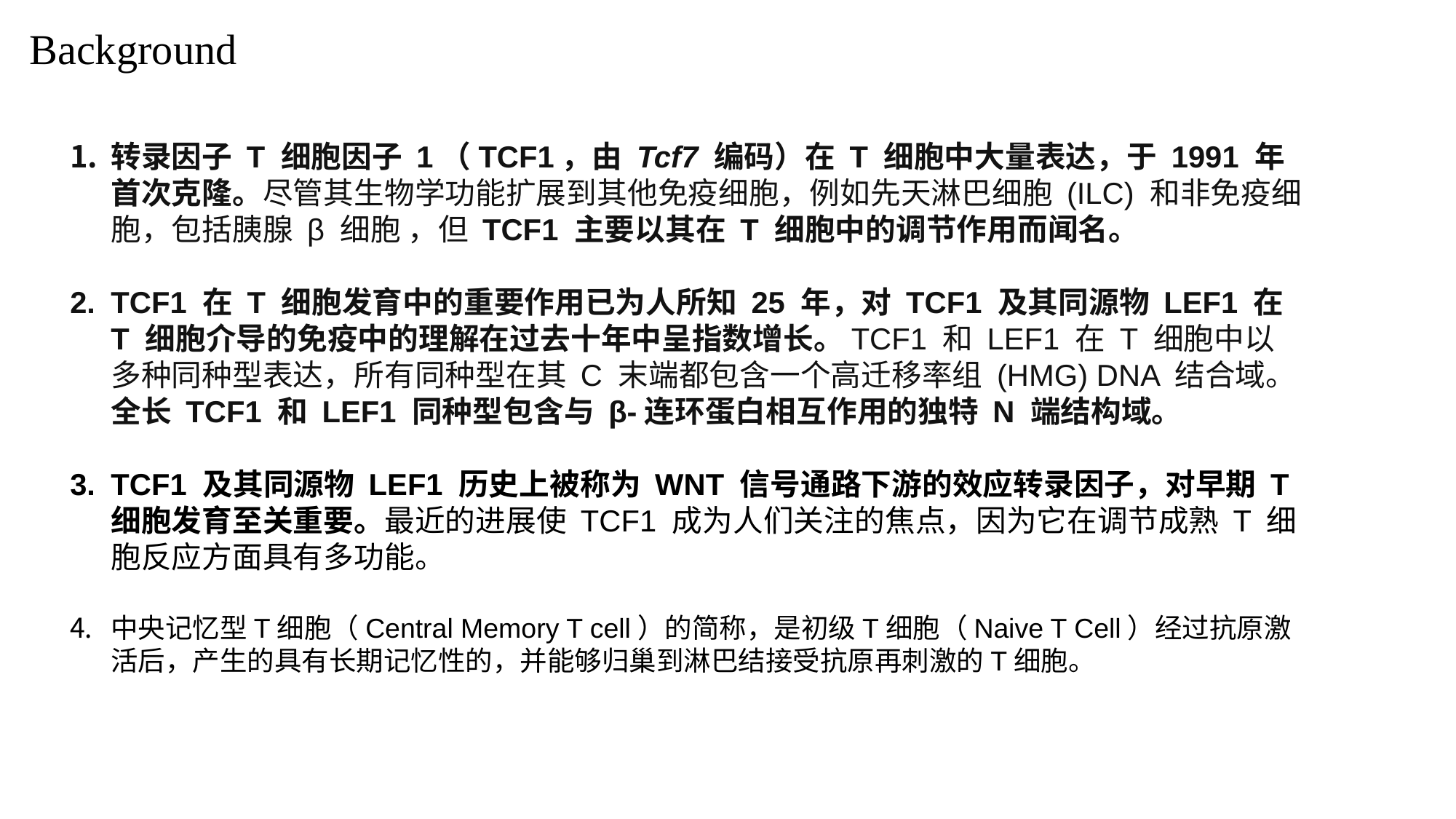

Background
转录因子 T 细胞因子 1（TCF1，由 Tcf7 编码）在 T 细胞中大量表达，于 1991 年首次克隆。尽管其生物学功能扩展到其他免疫细胞，例如先天淋巴细胞 (ILC) 和非免疫细胞，包括胰腺 β 细胞 ，但 TCF1 主要以其在 T 细胞中的调节作用而闻名。

TCF1 在 T 细胞发育中的重要作用已为人所知 25 年，对 TCF1 及其同源物 LEF1 在 T 细胞介导的免疫中的理解在过去十年中呈指数增长。TCF1 和 LEF1 在 T 细胞中以多种同种型表达，所有同种型在其 C 末端都包含一个高迁移率组 (HMG) DNA 结合域。全长 TCF1 和 LEF1 同种型包含与 β-连环蛋白相互作用的独特 N 端结构域。

TCF1 及其同源物 LEF1 历史上被称为 WNT 信号通路下游的效应转录因子，对早期 T 细胞发育至关重要。最近的进展使 TCF1 成为人们关注的焦点，因为它在调节成熟 T 细胞反应方面具有多功能。

中央记忆型T细胞（Central Memory T cell）的简称，是初级T细胞（Naive T Cell）经过抗原激活后，产生的具有长期记忆性的，并能够归巢到淋巴结接受抗原再刺激的T细胞。